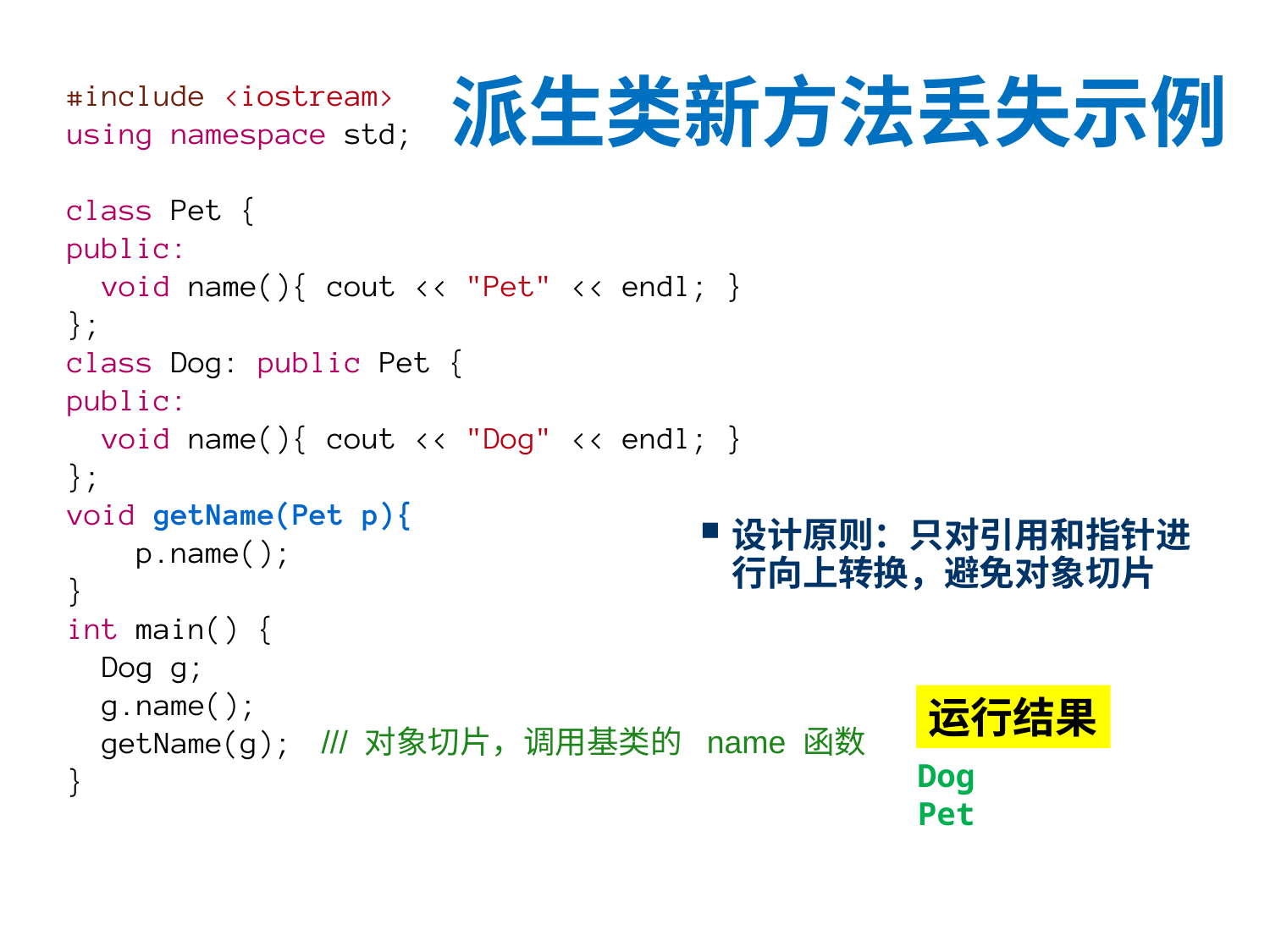

# 派生类新方法丢失示例
#include <iostream>
using namespace std;

class Pet {
public:
  void name(){ cout << "Pet" << endl; }
};
class Dog: public Pet {
public:
  void name(){ cout << "Dog" << endl; }
};
void getName(Pet p){
    p.name();
}
int main() {
  Dog g;
  g.name();
  getName(g); 	/// 对象切片，调用基类的 name 函数
}

设计原则：只对引用和指针进行向上转换，避免对象切片
运行结果
Dog
Pet